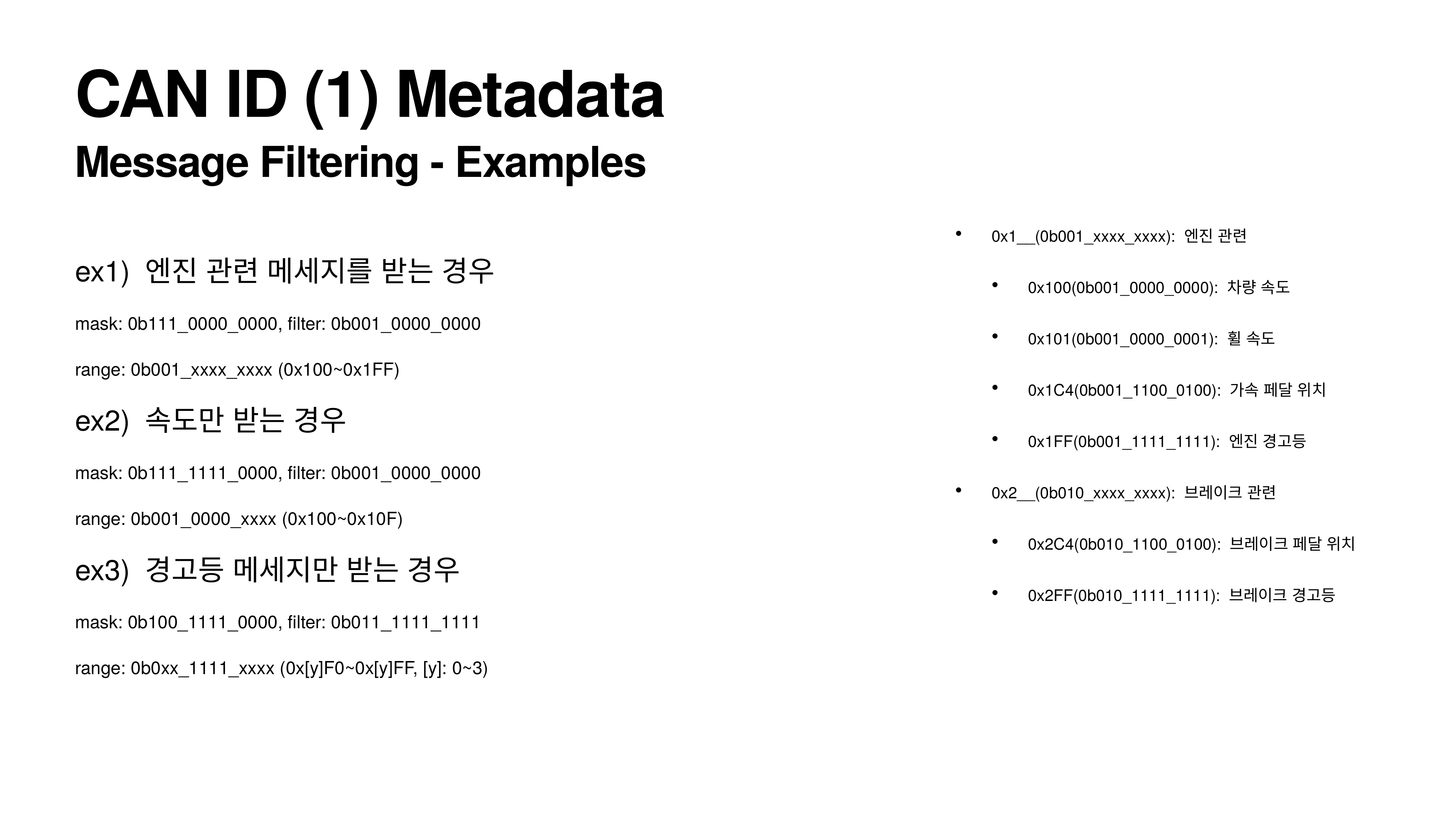

# CAN ID (1) Metadata
Message Filtering - Examples
0x1__(0b001_xxxx_xxxx): 엔진 관련
0x100(0b001_0000_0000): 차량 속도
0x101(0b001_0000_0001): 휠 속도
0x1C4(0b001_1100_0100): 가속 페달 위치
0x1FF(0b001_1111_1111): 엔진 경고등
0x2__(0b010_xxxx_xxxx): 브레이크 관련
0x2C4(0b010_1100_0100): 브레이크 페달 위치
0x2FF(0b010_1111_1111): 브레이크 경고등
ex1) 엔진 관련 메세지를 받는 경우
mask: 0b111_0000_0000, filter: 0b001_0000_0000
range: 0b001_xxxx_xxxx (0x100~0x1FF)
ex2) 속도만 받는 경우
mask: 0b111_1111_0000, filter: 0b001_0000_0000
range: 0b001_0000_xxxx (0x100~0x10F)
ex3) 경고등 메세지만 받는 경우
mask: 0b100_1111_0000, filter: 0b011_1111_1111
range: 0b0xx_1111_xxxx (0x[y]F0~0x[y]FF, [y]: 0~3)